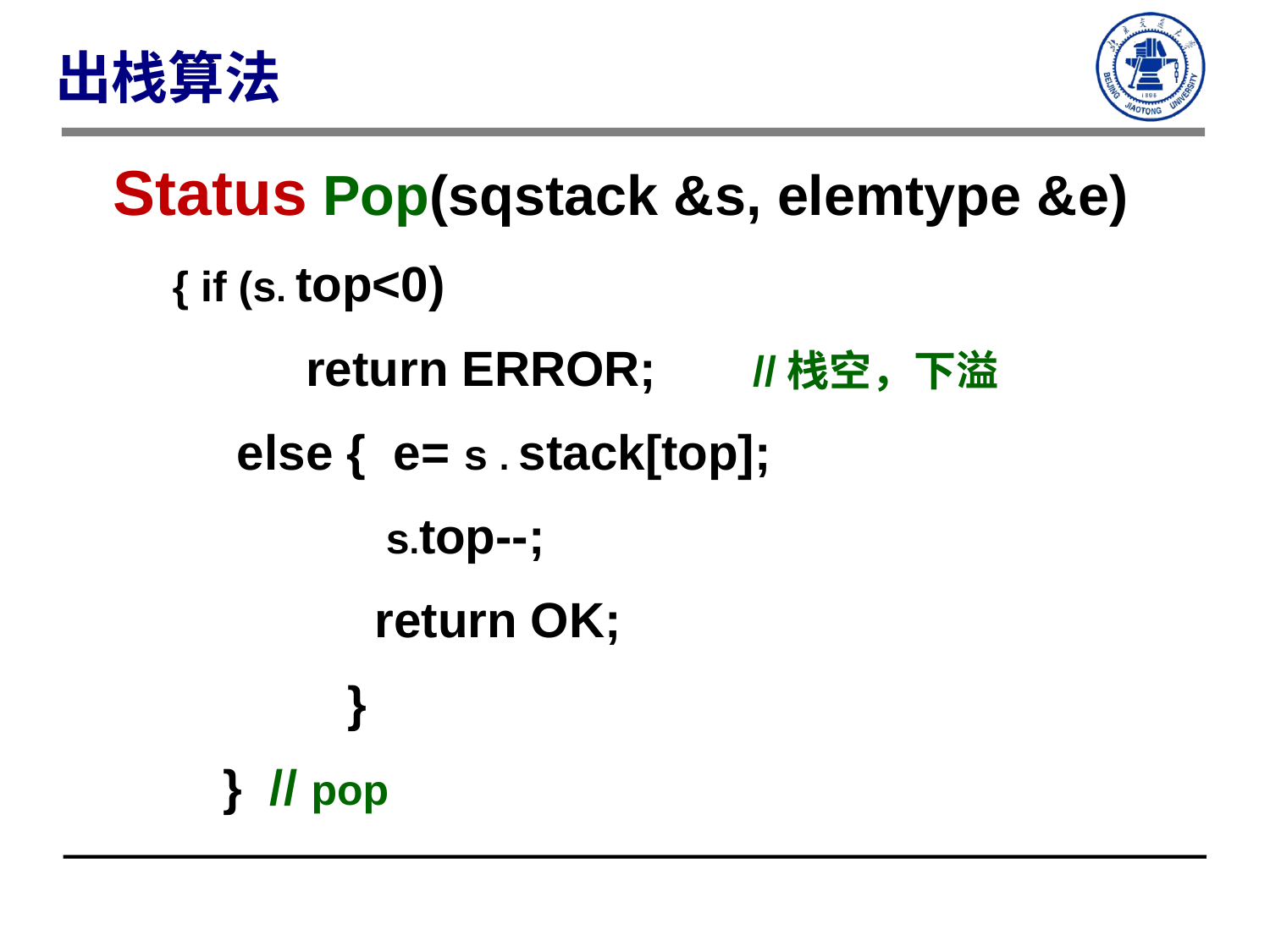

出栈算法
Status Pop(sqstack &s, elemtype &e)
     { if (s. top<0)
              return ERROR;       //栈空，下溢
         else {  e= s . stack[top];
                       s.top--;
                   return OK;
                 }
        }  // pop